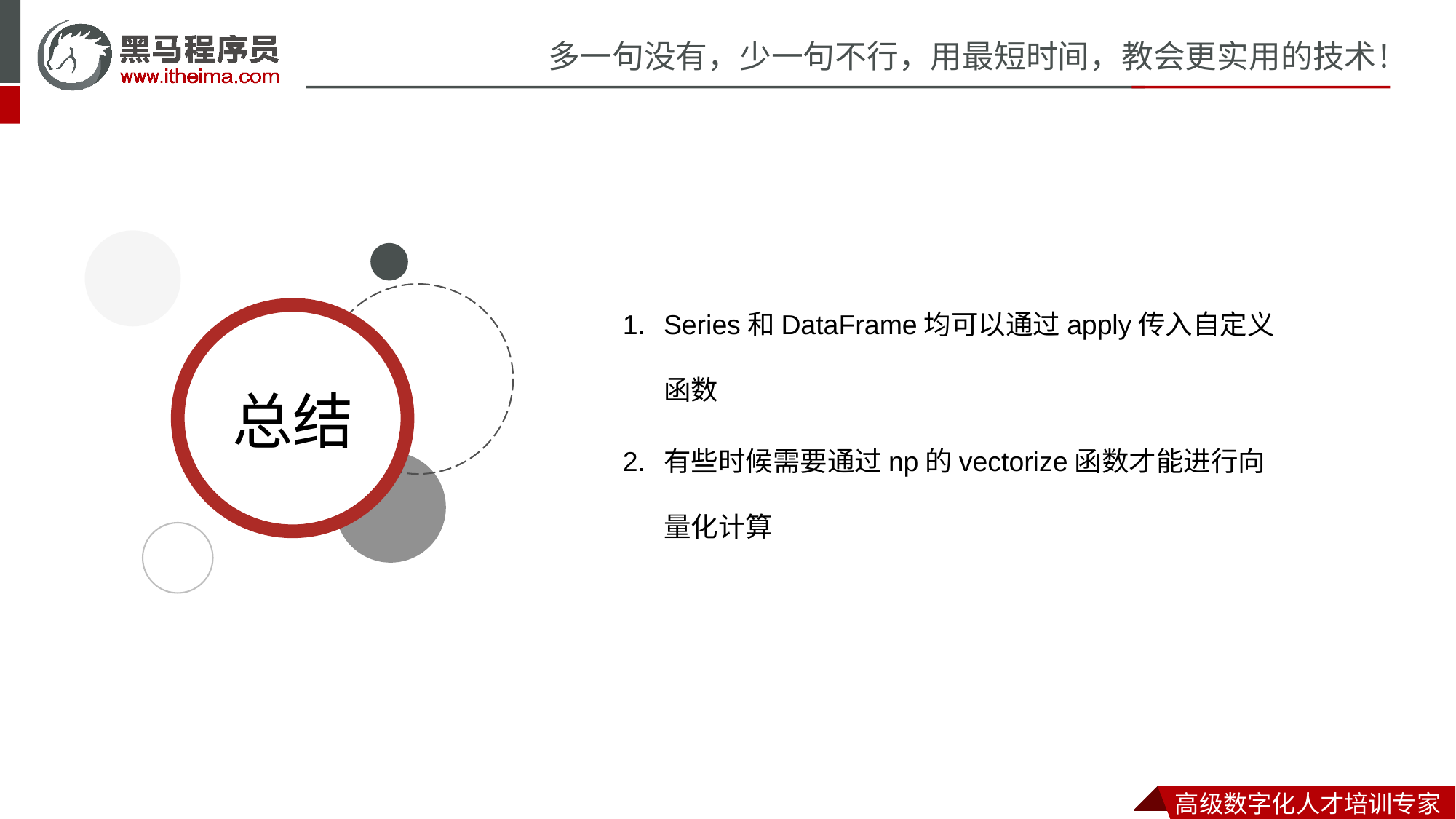

Series和DataFrame均可以通过apply传入自定义函数
有些时候需要通过np的vectorize函数才能进行向量化计算